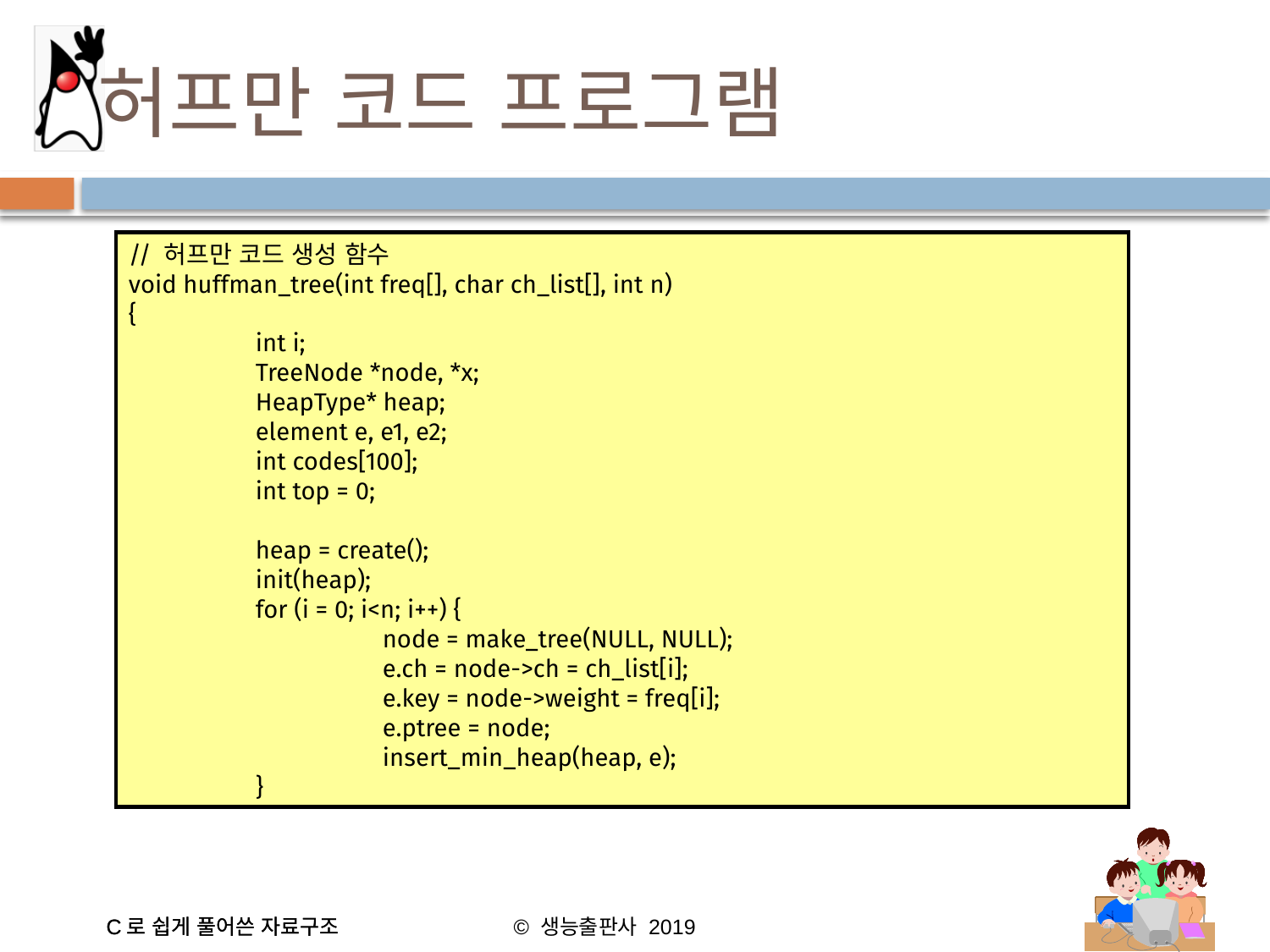

# 허프만 코드 프로그램
// 허프만 코드 생성 함수
void huffman_tree(int freq[], char ch_list[], int n)
{
	int i;
	TreeNode *node, *x;
	HeapType* heap;
	element e, e1, e2;
	int codes[100];
	int top = 0;

	heap = create();
	init(heap);
	for (i = 0; i<n; i++) {
		node = make_tree(NULL, NULL);
		e.ch = node->ch = ch_list[i];
		e.key = node->weight = freq[i];
		e.ptree = node;
		insert_min_heap(heap, e);
	}